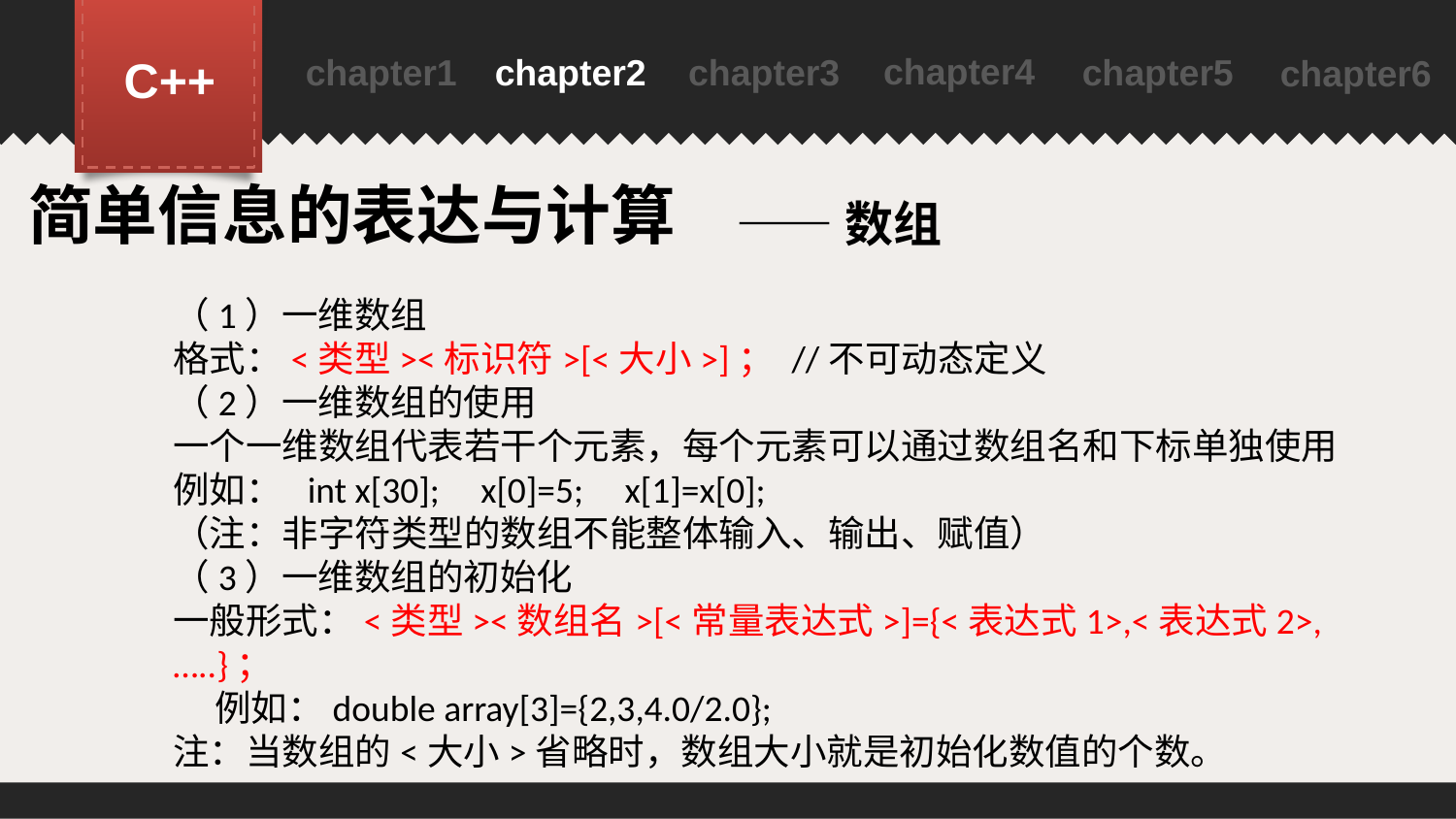

chapter4
C++
chapter1
chapter2
chapter3
chapter5
chapter6
PPT模板下载：www.1ppt.com/moban/     行业PPT模板：www.1ppt.com/hangye/
节日PPT模板：www.1ppt.com/jieri/           PPT素材下载：www.1ppt.com/sucai/
PPT背景图片：www.1ppt.com/beijing/      PPT图表下载：www.1ppt.com/tubiao/
优秀PPT下载：www.1ppt.com/xiazai/        PPT教程： www.1ppt.com/powerpoint/
Word教程： www.1ppt.com/word/              Excel教程：www.1ppt.com/excel/
资料下载：www.1ppt.com/ziliao/                PPT课件下载：www.1ppt.com/kejian/
范文下载：www.1ppt.com/fanwen/             试卷下载：www.1ppt.com/shiti/
教案下载：www.1ppt.com/jiaoan/

简单信息的表达与计算
——数组
（1）一维数组
格式：<类型><标识符>[<大小>]； //不可动态定义
（2）一维数组的使用
一个一维数组代表若干个元素，每个元素可以通过数组名和下标单独使用
例如：  int x[30];     x[0]=5;     x[1]=x[0];
（注：非字符类型的数组不能整体输入、输出、赋值）
（3）一维数组的初始化
一般形式：<类型><数组名>[<常量表达式>]={<表达式1>,<表达式2>,…..}；
    例如：double array[3]={2,3,4.0/2.0};
注：当数组的<大小>省略时，数组大小就是初始化数值的个数。